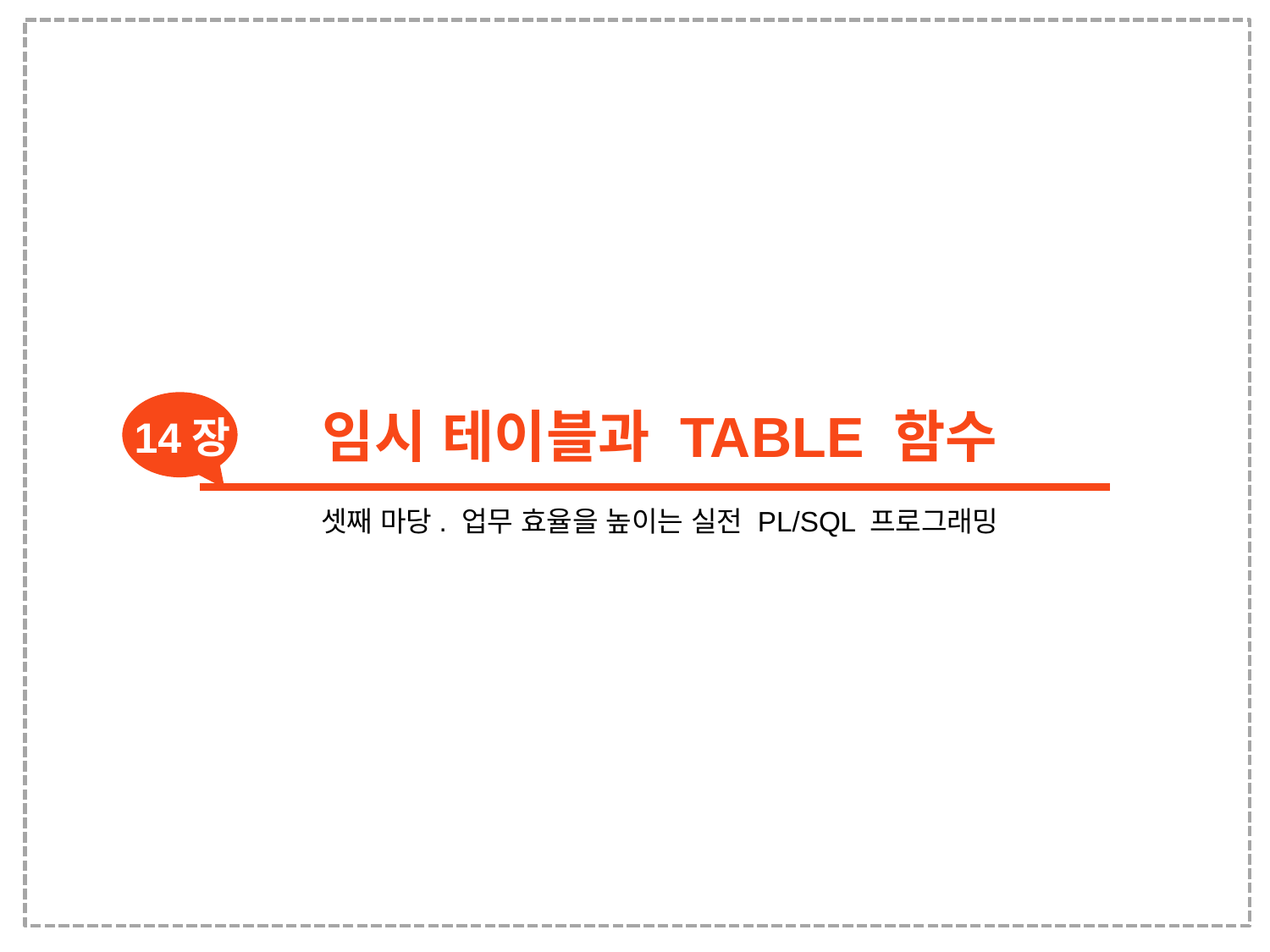

임시 테이블과 TABLE 함수

14장
셋째 마당. 업무 효율을 높이는 실전 PL/SQL 프로그래밍